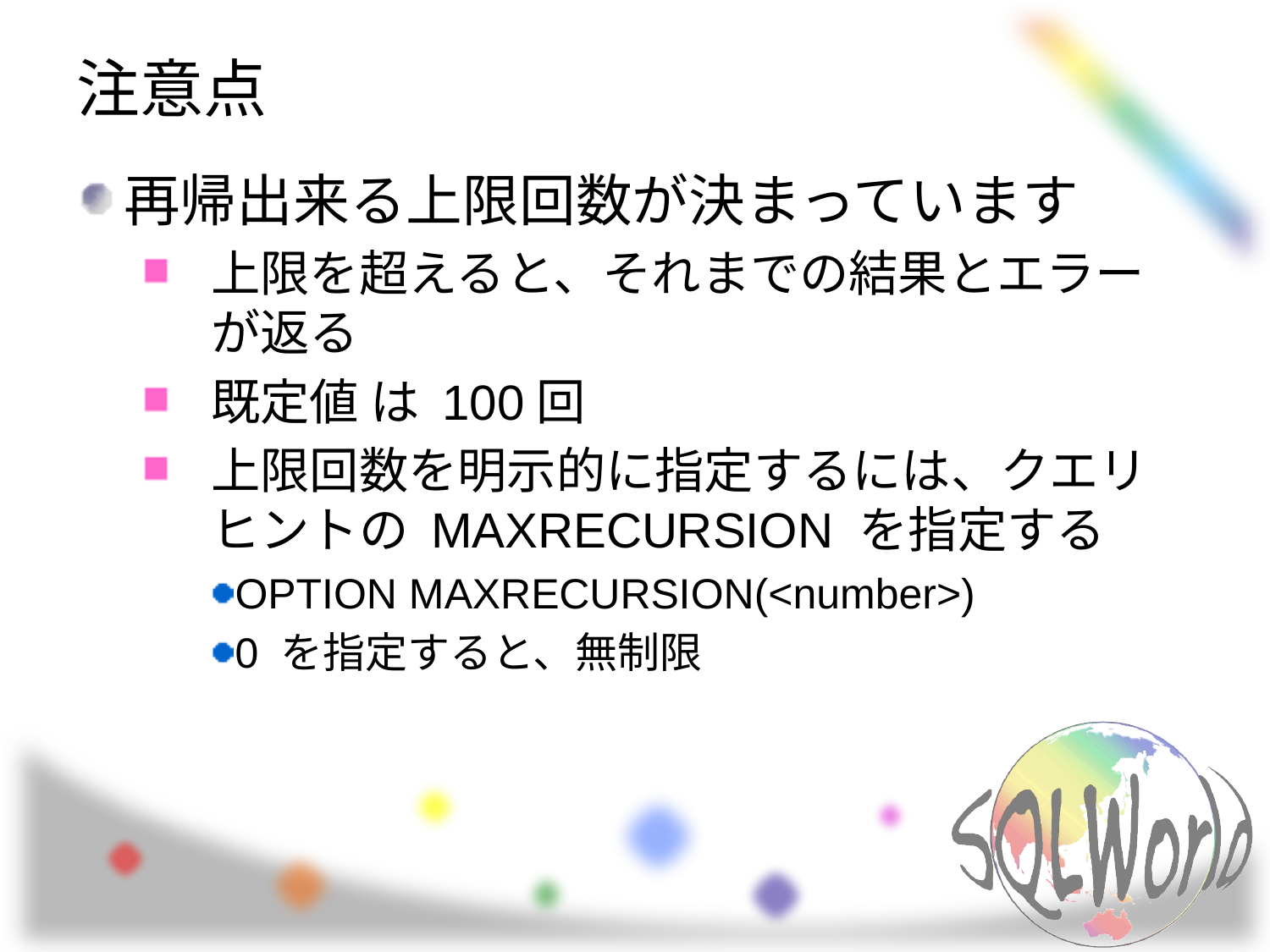

# 注意点
再帰出来る上限回数が決まっています
上限を超えると、それまでの結果とエラーが返る
既定値 は 100回
上限回数を明示的に指定するには、クエリヒントの MAXRECURSION を指定する
OPTION MAXRECURSION(<number>)
0 を指定すると、無制限